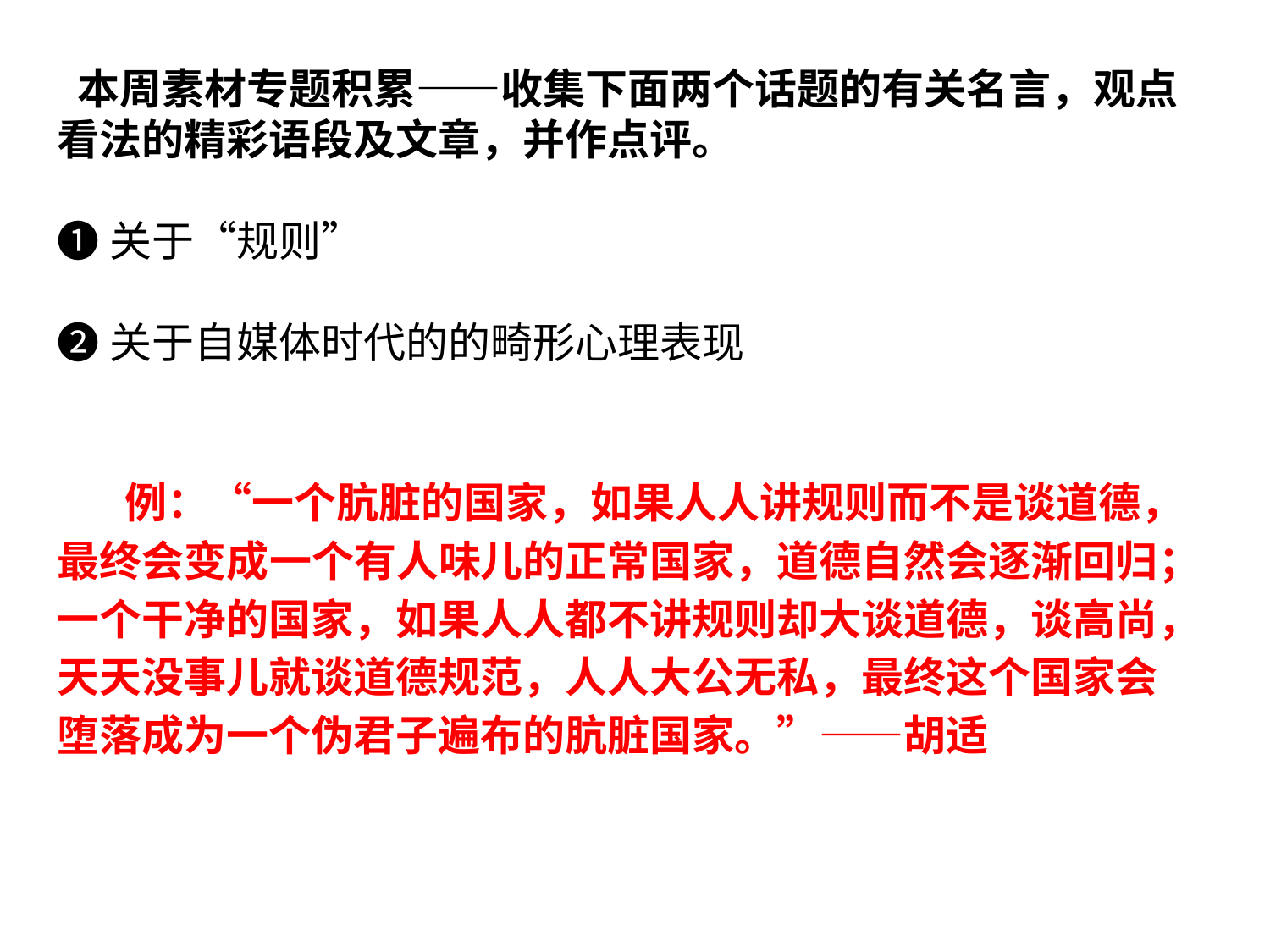

本周素材专题积累——收集下面两个话题的有关名言，观点
看法的精彩语段及文章，并作点评。

❶关于“规则”

❷关于自媒体时代的的畸形心理表现

      例：“一个肮脏的国家，如果人人讲规则而不是谈道德，最终会变成一个有人味儿的正常国家，道德自然会逐渐回归；一个干净的国家，如果人人都不讲规则却大谈道德，谈高尚，天天没事儿就谈道德规范，人人大公无私，最终这个国家会堕落成为一个伪君子遍布的肮脏国家。”——胡适